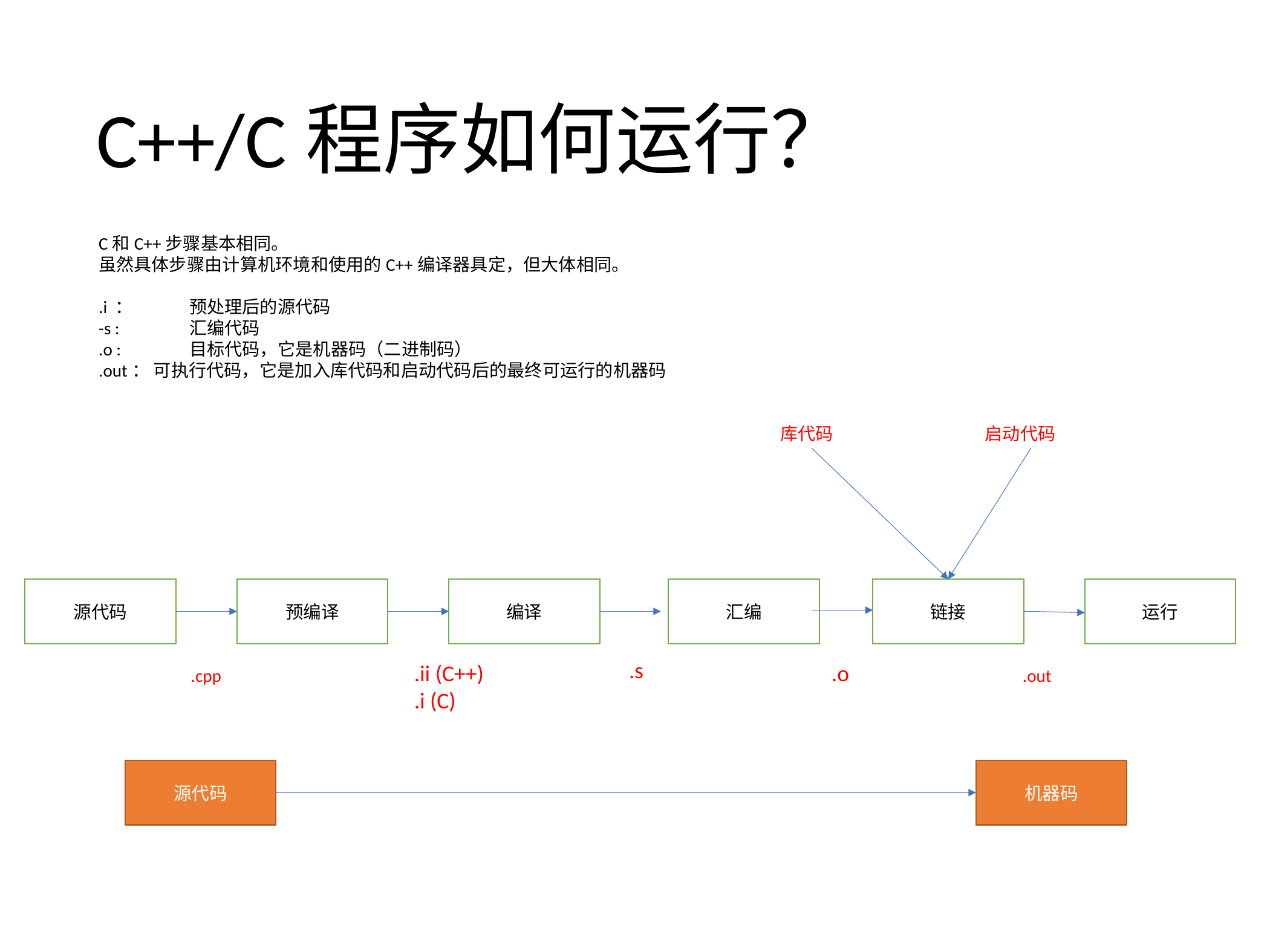

# C++/C程序如何运行？
C和C++步骤基本相同。
虽然具体步骤由计算机环境和使用的C++编译器具定，但大体相同。

.i ： 	预处理后的源代码
-s : 	汇编代码
.o : 	目标代码，它是机器码（二进制码）
.out： 可执行代码，它是加入库代码和启动代码后的最终可运行的机器码
库代码
启动代码
源代码
预编译
编译
汇编
链接
运行
.s
.ii (C++)
.i (C)
.o
.cpp
.out
源代码
机器码